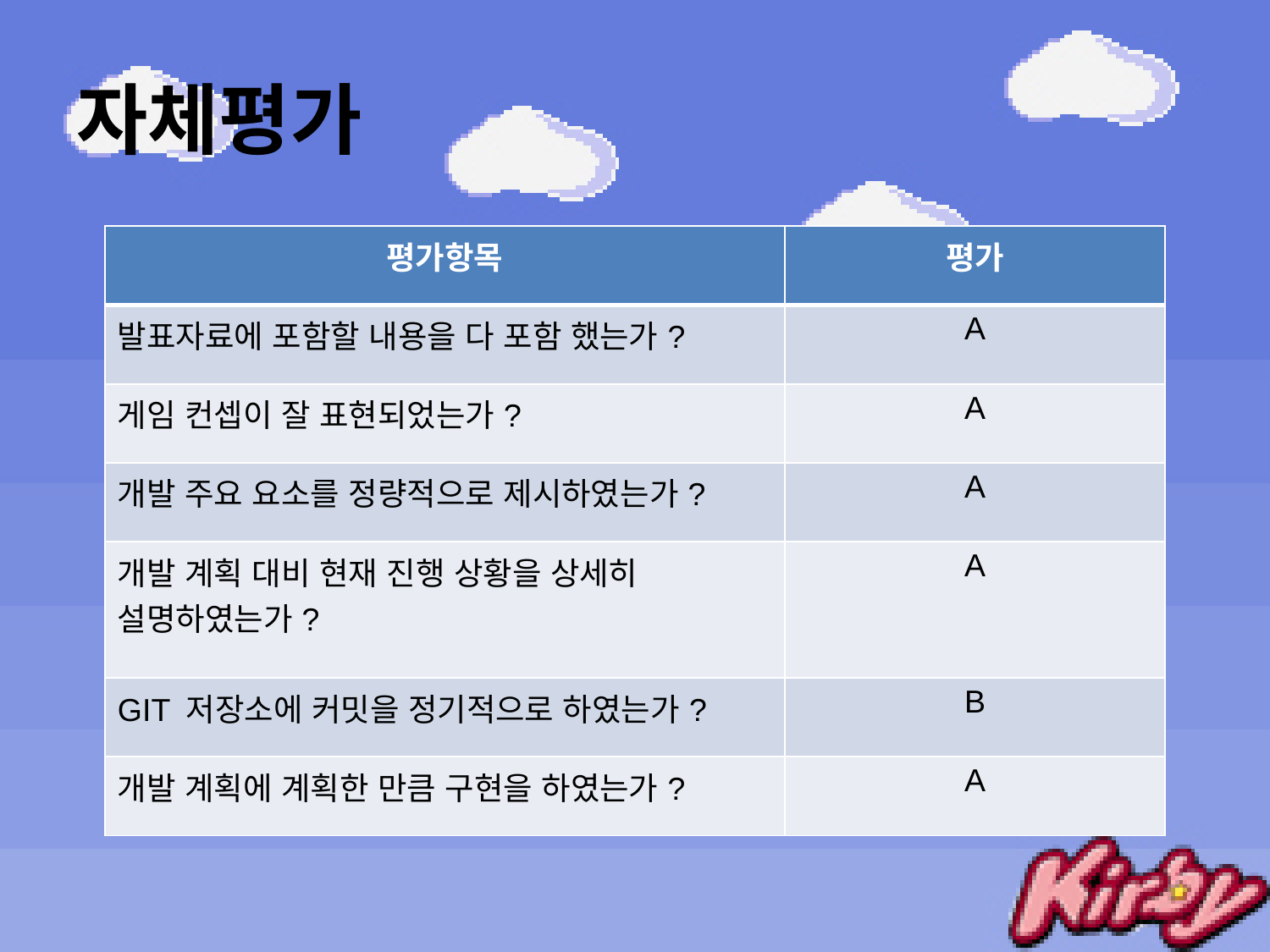

# 자체평가
| 평가항목 | 평가 |
| --- | --- |
| 발표자료에 포함할 내용을 다 포함 했는가? | A |
| 게임 컨셉이 잘 표현되었는가? | A |
| 개발 주요 요소를 정량적으로 제시하였는가? | A |
| 개발 계획 대비 현재 진행 상황을 상세히 설명하였는가? | A |
| GIT 저장소에 커밋을 정기적으로 하였는가? | B |
| 개발 계획에 계획한 만큼 구현을 하였는가? | A |